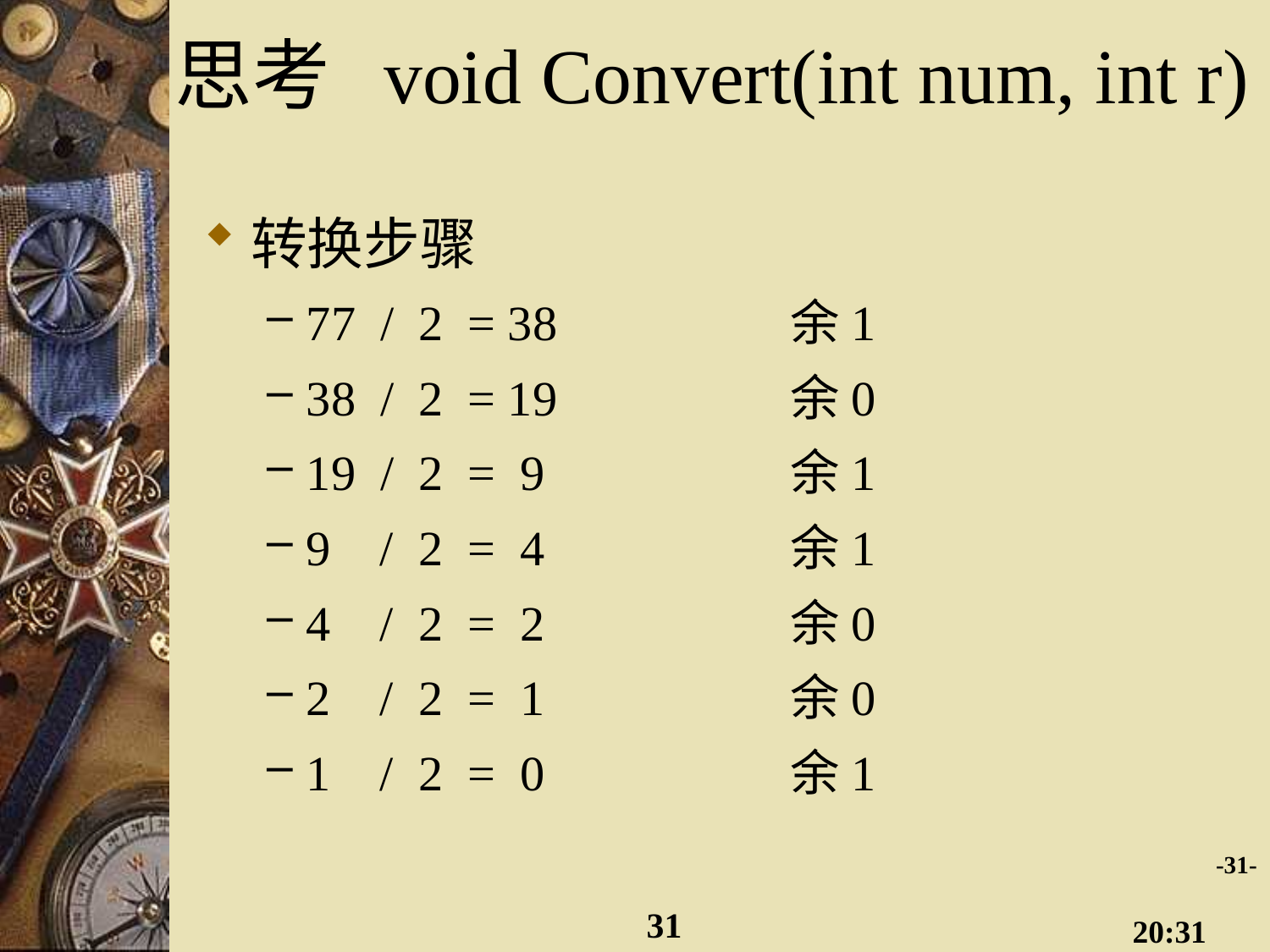

# 思考  void Convert(int num, int r)
转换步骤
77  /  2  = 38                  余1
38  /  2  = 19                  余0
19  /  2  =  9                   余1
9    /  2  =  4                   余1
4    /  2  =  2                   余0
2    /  2  =  1                   余0
1    /  2  =  0                   余1
-31-